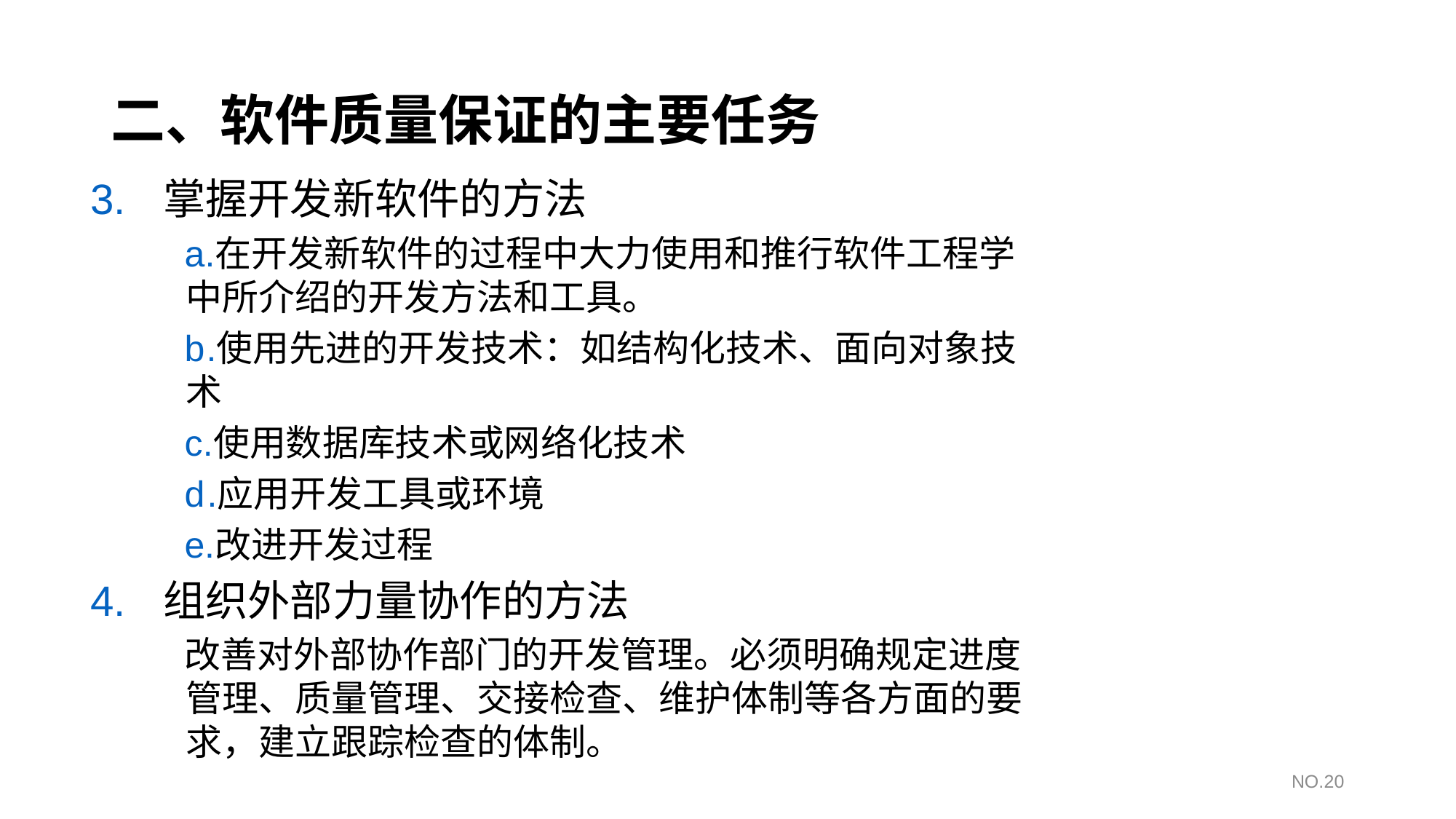

# 二、软件质量保证的主要任务
掌握开发新软件的方法
在开发新软件的过程中大力使用和推行软件工程学中所介绍的开发方法和工具。
使用先进的开发技术：如结构化技术、面向对象技术
使用数据库技术或网络化技术
应用开发工具或环境
改进开发过程
组织外部力量协作的方法
改善对外部协作部门的开发管理。必须明确规定进度管理、质量管理、交接检查、维护体制等各方面的要求，建立跟踪检查的体制。
NO.20